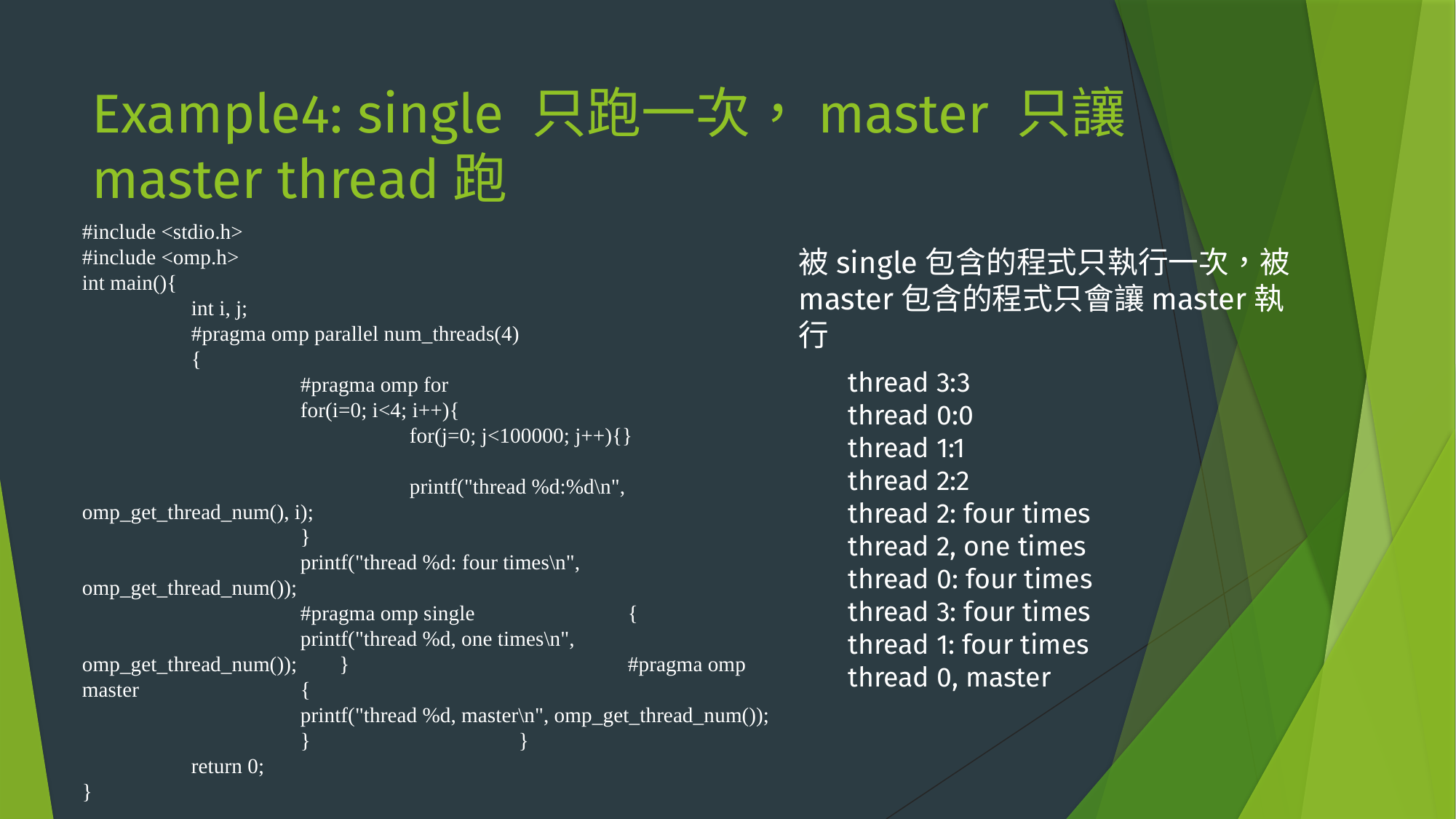

# Example4: single 只跑一次，master 只讓master thread跑
#include <stdio.h>
#include <omp.h>
int main(){
	int i, j;
	#pragma omp parallel num_threads(4)
	{
		#pragma omp for
		for(i=0; i<4; i++){
			for(j=0; j<100000; j++){}
			printf("thread %d:%d\n", omp_get_thread_num(), i);
		}
		printf("thread %d: four times\n", omp_get_thread_num());
		#pragma omp single		{
		printf("thread %d, one times\n", omp_get_thread_num());        }			#pragma omp master		{
		printf("thread %d, master\n", omp_get_thread_num());		}		}
	return 0;
}
被single包含的程式只執行一次，被master包含的程式只會讓master執行​
thread 3:3
thread 0:0
thread 1:1
thread 2:2
thread 2: four times
thread 2, one times
thread 0: four times
thread 3: four times
thread 1: four times
thread 0, master